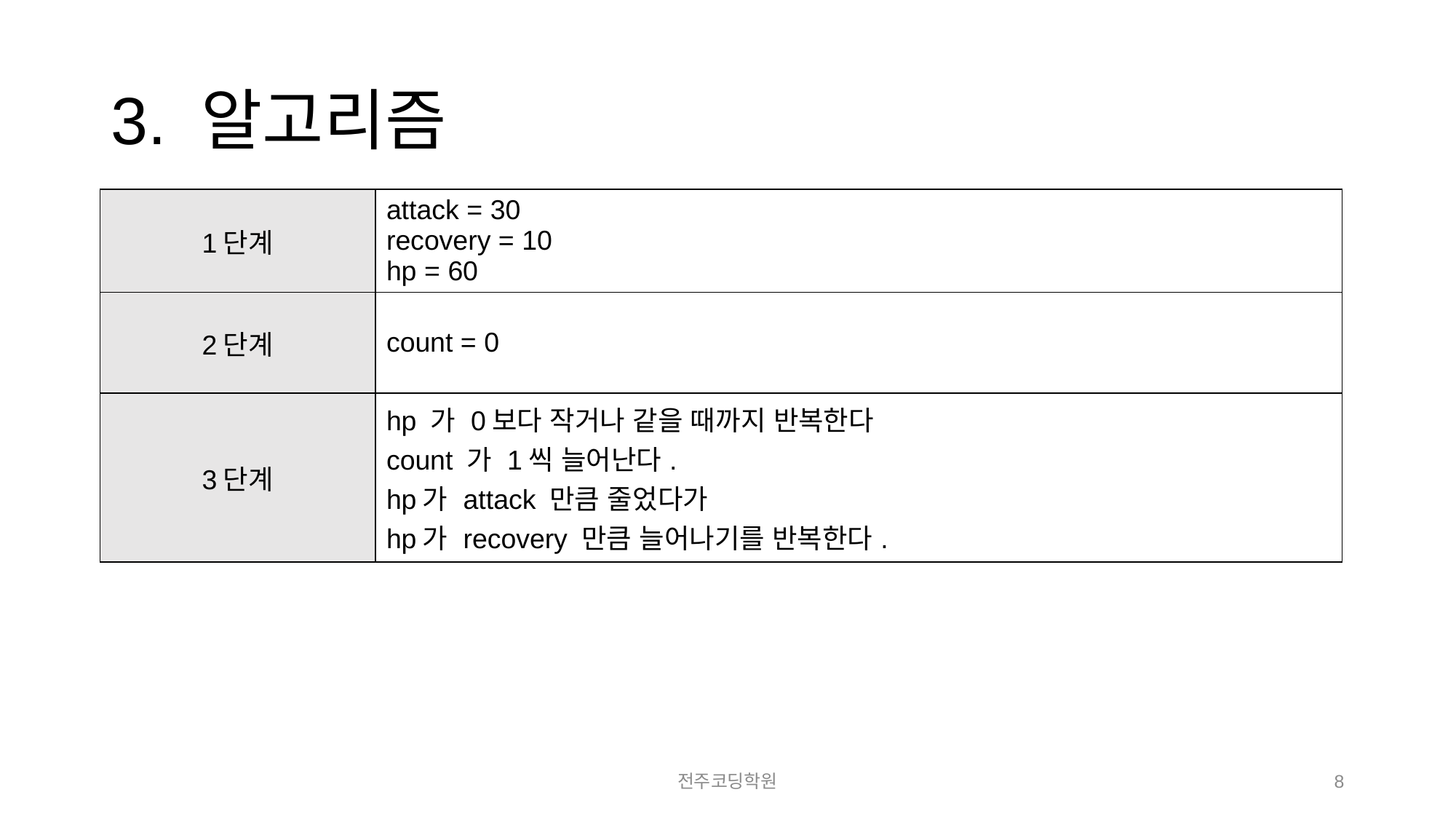

# 3. 알고리즘
| 1단계 | attack = 30 recovery = 10 hp = 60 |
| --- | --- |
| 2단계 | count = 0 |
| 3단계 | hp 가 0보다 작거나 같을 때까지 반복한다 count 가 1씩 늘어난다. hp가 attack 만큼 줄었다가 hp가 recovery 만큼 늘어나기를 반복한다. |
전주코딩학원
8